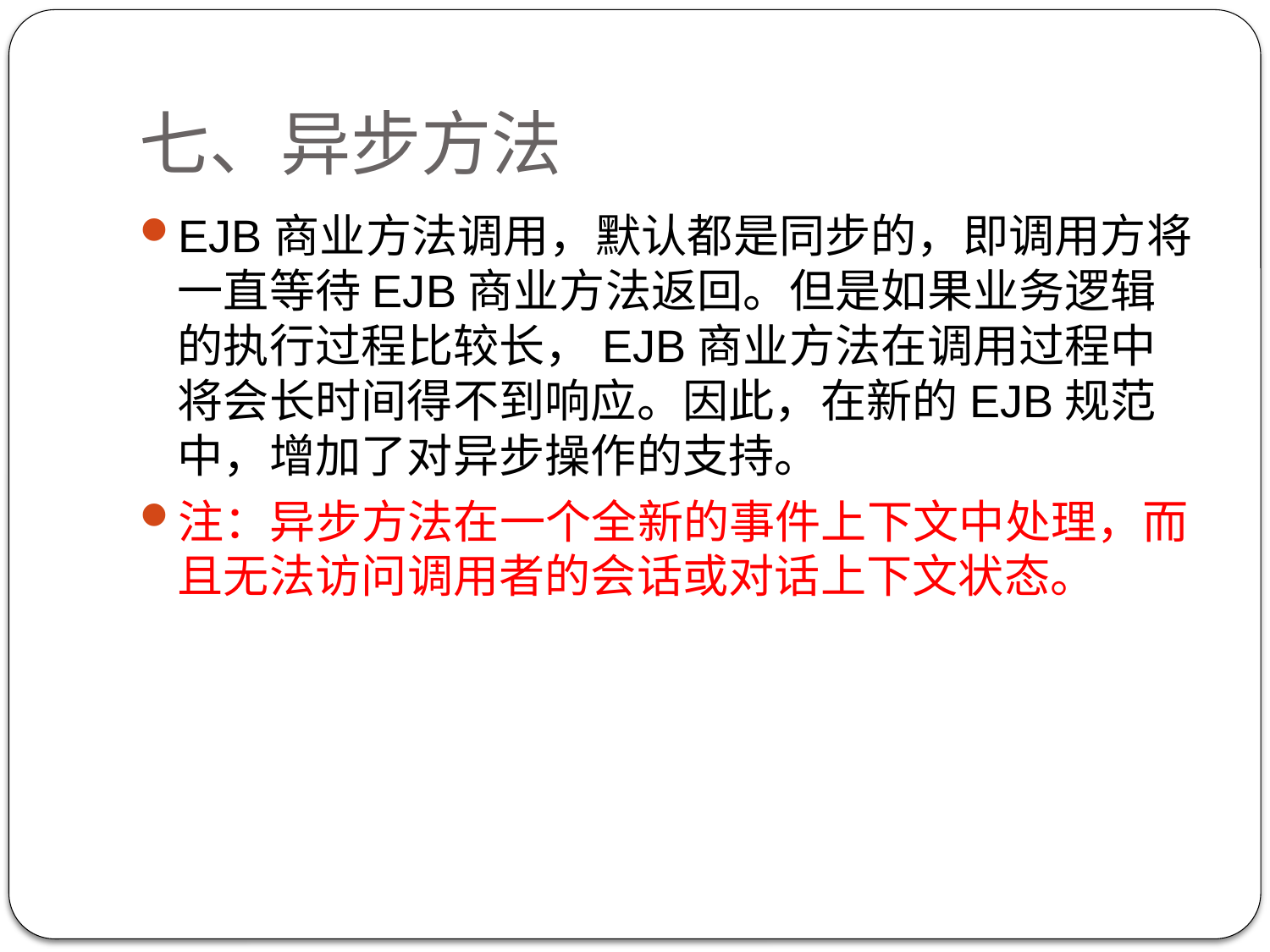

# 七、异步方法
EJB商业方法调用，默认都是同步的，即调用方将一直等待EJB商业方法返回。但是如果业务逻辑的执行过程比较长，EJB商业方法在调用过程中将会长时间得不到响应。因此，在新的EJB规范中，增加了对异步操作的支持。
注：异步方法在一个全新的事件上下文中处理，而且无法访问调用者的会话或对话上下文状态。